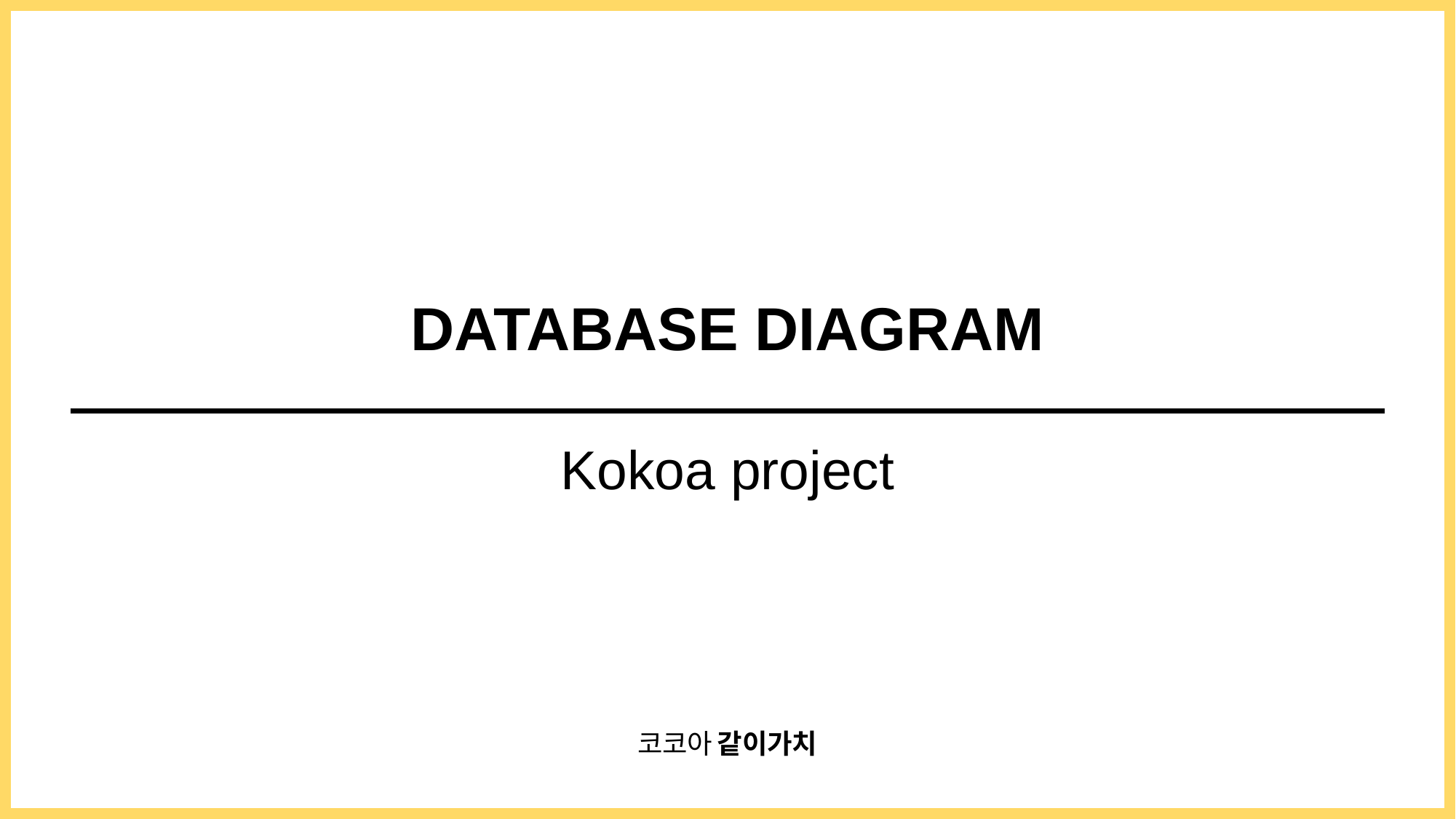

#
DATABASE DIAGRAM
Kokoa project

코코아 같이가치